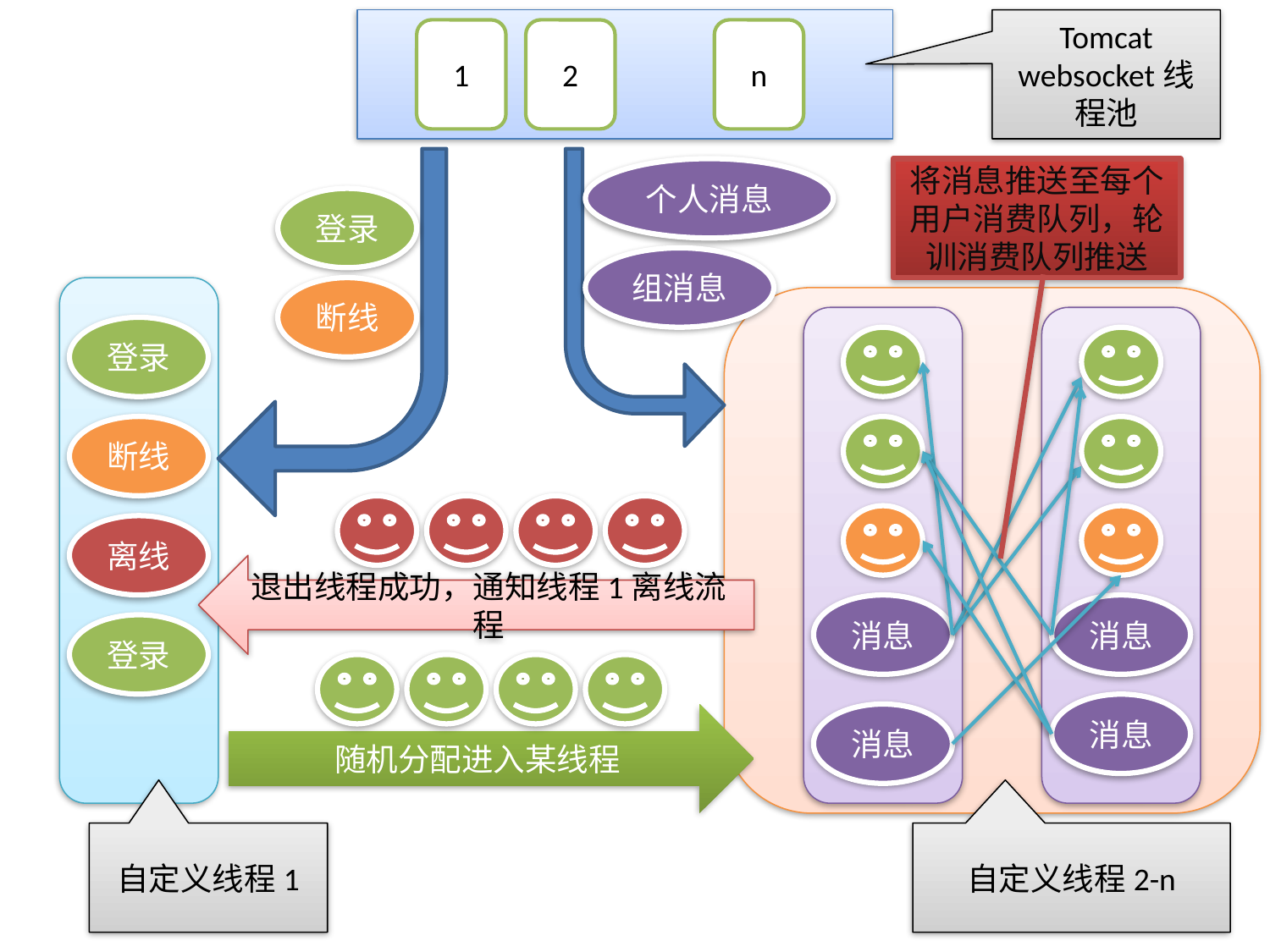

Tomcat websocket线程池
1
2
n

个人消息
将消息推送至每个用户消费队列，轮训消费队列推送
登录
组消息

断线

登录

断线

离线
退出线程成功，通知线程1离线流程
消息
消息
登录

消息
随机分配进入某线程
消息
自定义线程1
自定义线程2-n